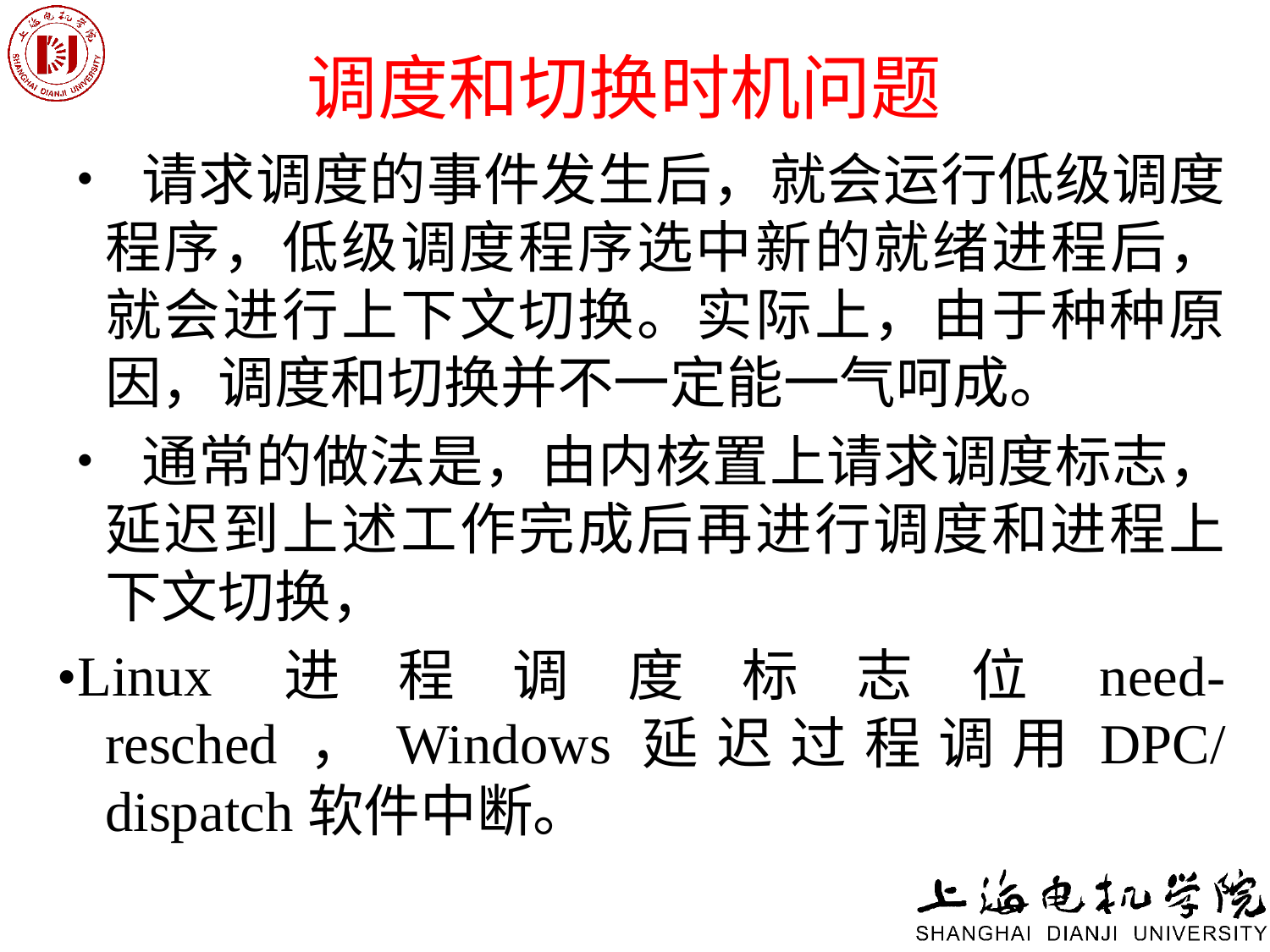

# 调度和切换时机问题
• 请求调度的事件发生后，就会运行低级调度程序，低级调度程序选中新的就绪进程后，就会进行上下文切换。实际上，由于种种原因，调度和切换并不一定能一气呵成。
• 通常的做法是，由内核置上请求调度标志，延迟到上述工作完成后再进行调度和进程上下文切换，
•Linux进程调度标志位need-resched，Windows延迟过程调用DPC/dispatch软件中断。